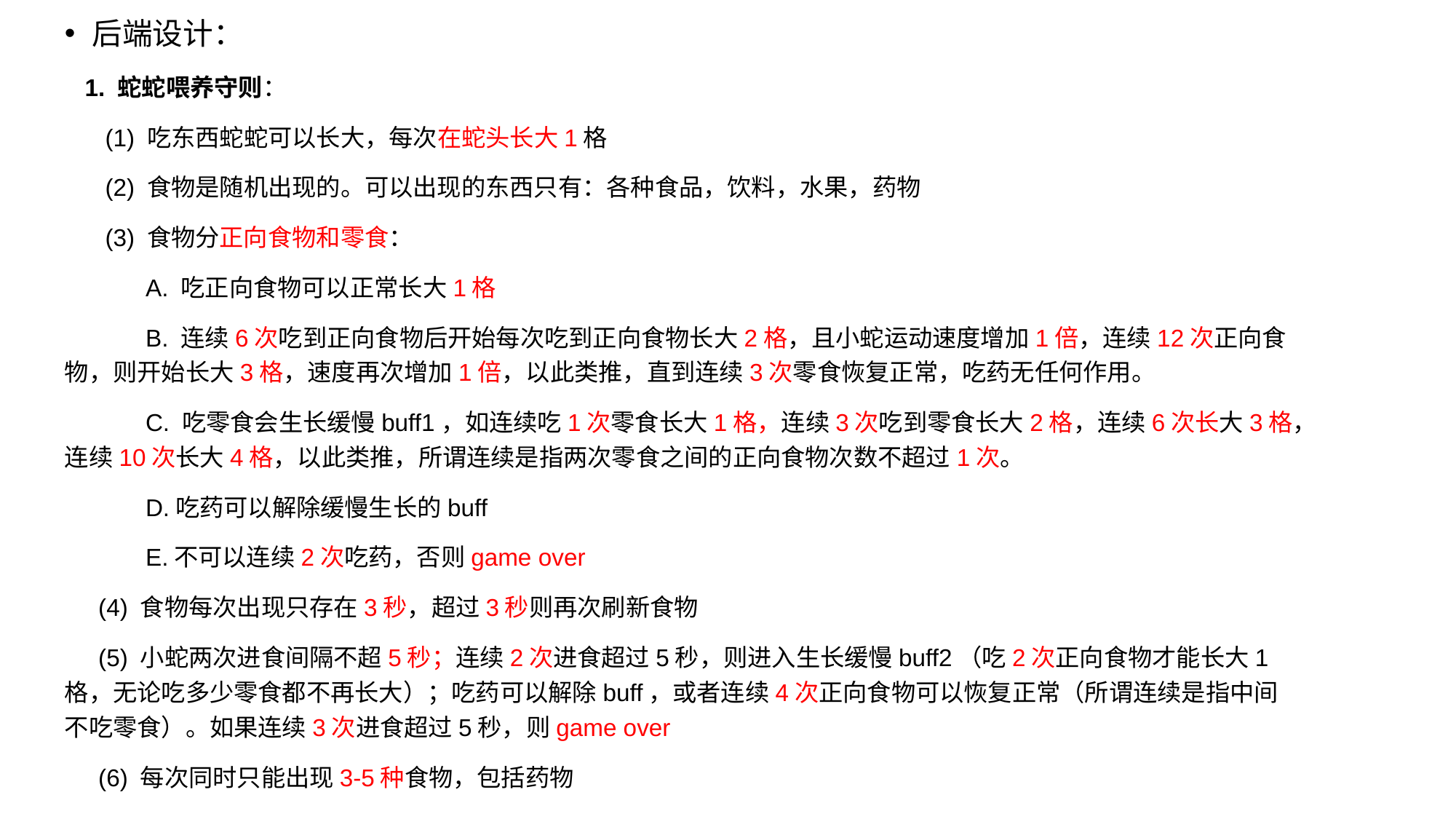

后端设计：
   1. 蛇蛇喂养守则：
      (1) 吃东西蛇蛇可以长大，每次在蛇头长大1格
      (2) 食物是随机出现的。可以出现的东西只有：各种食品，饮料，水果，药物
      (3) 食物分正向食物和零食：
            A. 吃正向食物可以正常长大1格
            B. 连续6次吃到正向食物后开始每次吃到正向食物长大2格，且小蛇运动速度增加1倍，连续12次正向食物，则开始长大3格，速度再次增加1倍，以此类推，直到连续3次零食恢复正常，吃药无任何作用。
            C. 吃零食会生长缓慢buff1，如连续吃1次零食长大1格，连续3次吃到零食长大2格，连续6次长大3格，连续10次长大4格，以此类推，所谓连续是指两次零食之间的正向食物次数不超过1次。
            D.吃药可以解除缓慢生长的buff
            E.不可以连续2次吃药，否则game over
     (4) 食物每次出现只存在3秒，超过3秒则再次刷新食物
     (5) 小蛇两次进食间隔不超5秒；连续2次进食超过5秒，则进入生长缓慢buff2（吃2次正向食物才能长大1格，无论吃多少零食都不再长大）；吃药可以解除buff，或者连续4次正向食物可以恢复正常（所谓连续是指中间不吃零食）。如果连续3次进食超过5秒，则game over
     (6) 每次同时只能出现3-5种食物，包括药物